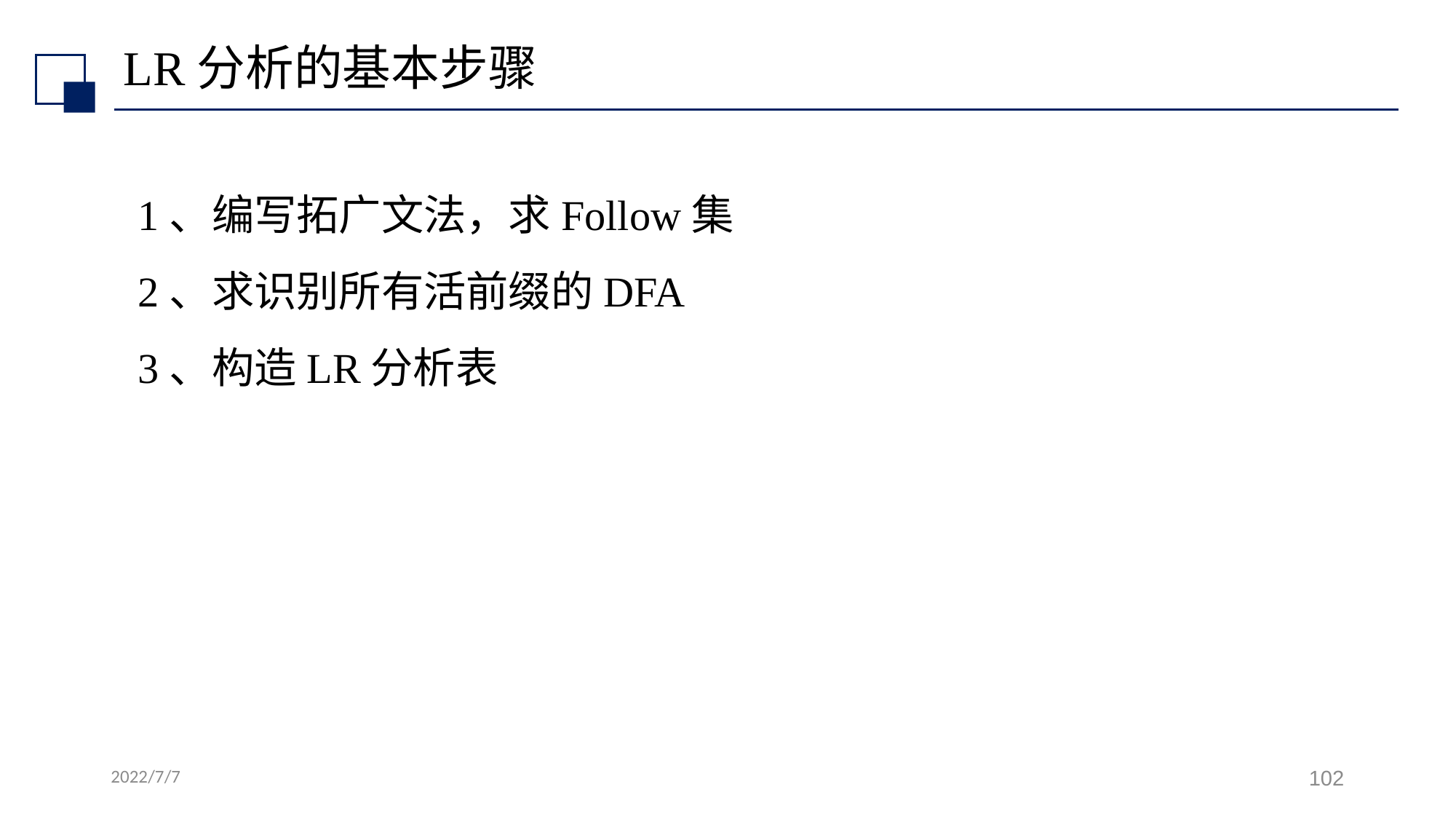

# LR分析的基本步骤
1、编写拓广文法，求Follow集
2、求识别所有活前缀的DFA
3、构造LR分析表

2022/7/7
102